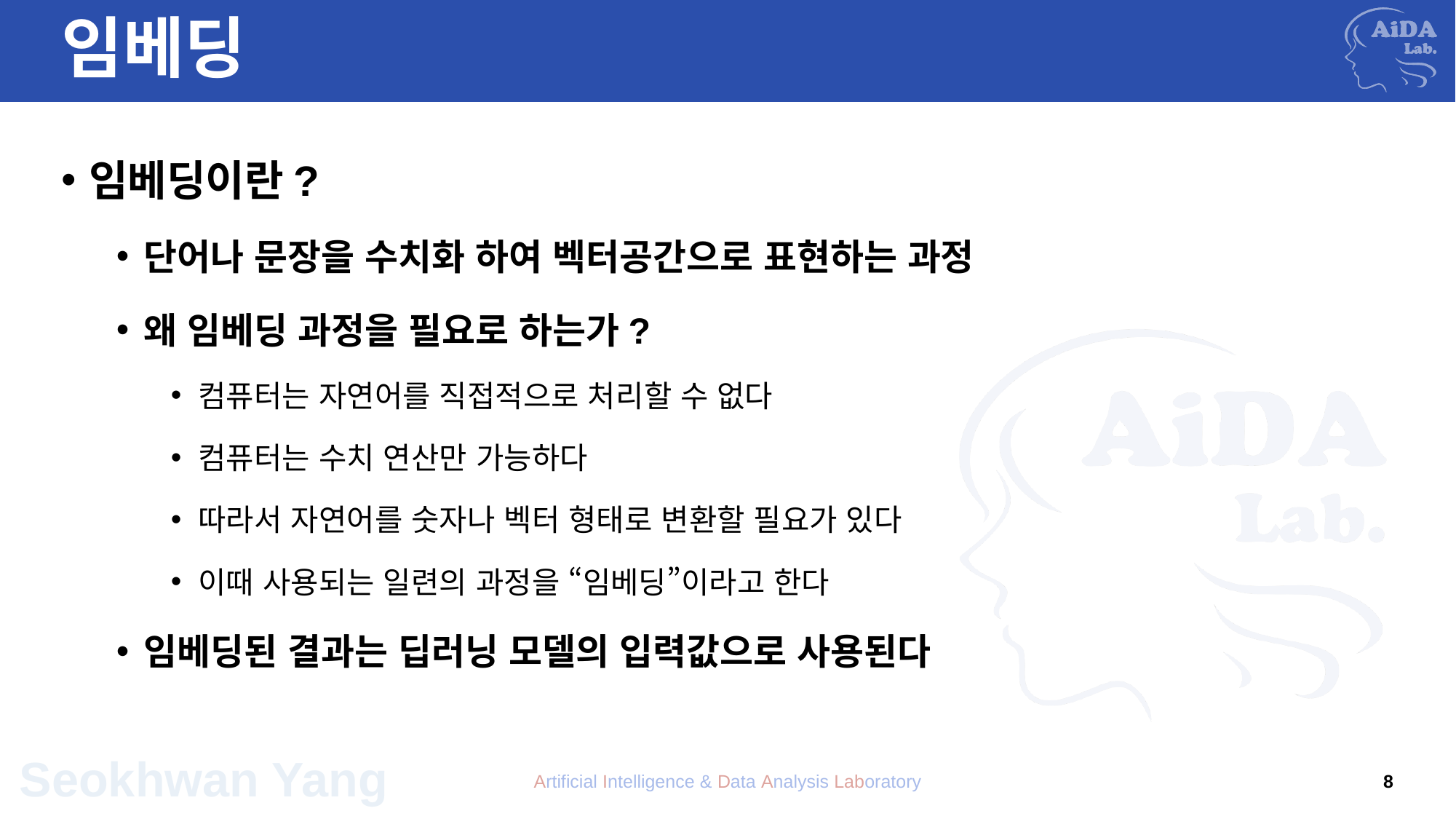

# 임베딩
임베딩이란?
단어나 문장을 수치화 하여 벡터공간으로 표현하는 과정
왜 임베딩 과정을 필요로 하는가?
컴퓨터는 자연어를 직접적으로 처리할 수 없다
컴퓨터는 수치 연산만 가능하다
따라서 자연어를 숫자나 벡터 형태로 변환할 필요가 있다
이때 사용되는 일련의 과정을 “임베딩”이라고 한다
임베딩된 결과는 딥러닝 모델의 입력값으로 사용된다

Artificial Intelligence & Data Analysis Laboratory
8